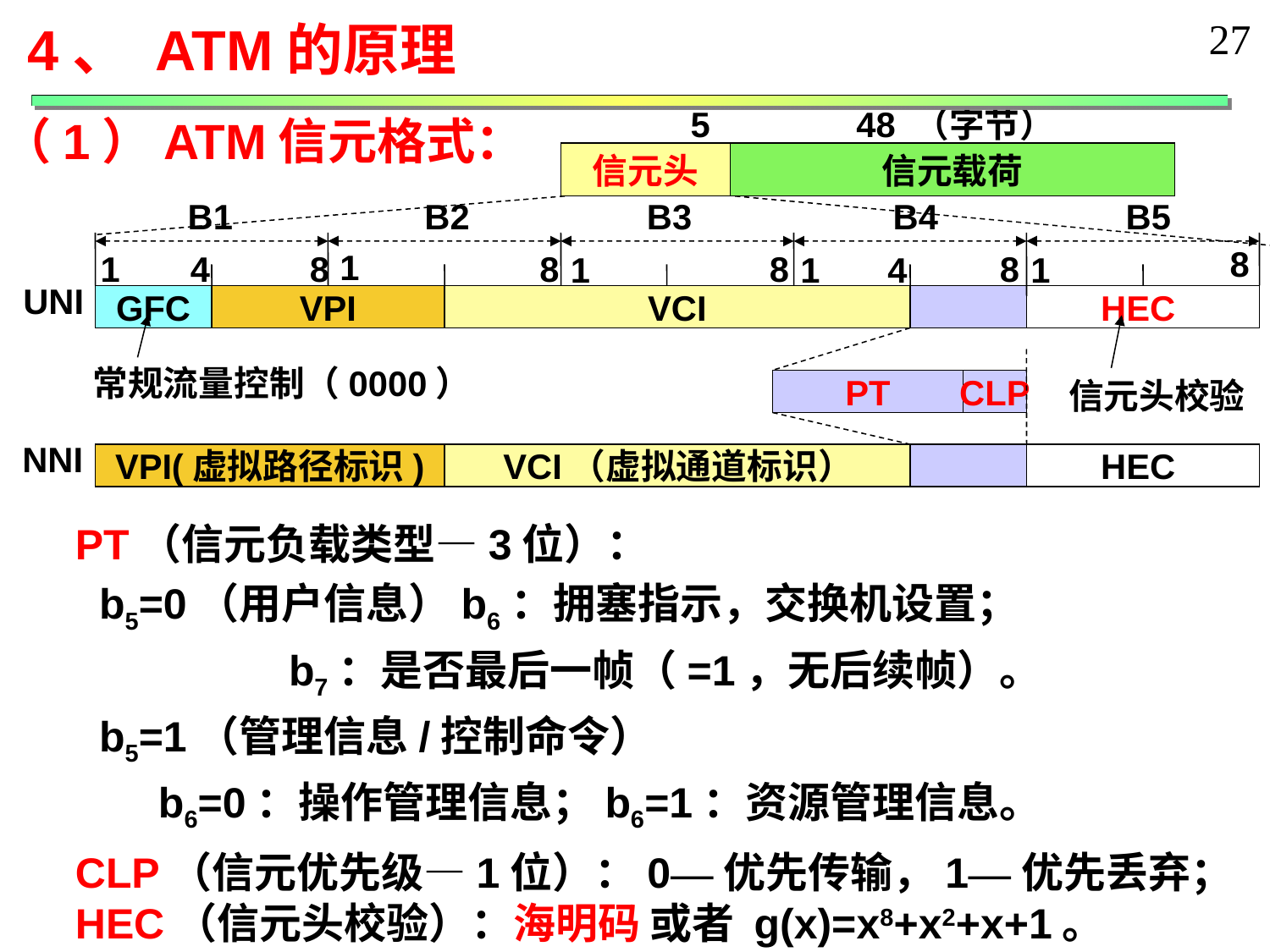

27
4、 ATM的原理

5               48 （字节）
（1）ATM信元格式：
信元头
信元载荷
B1
B2
B3
B4
B5

8
1
8
1

4

8

8

8

1
1
4
1

UNI
GFC
VPI
 VCI

HEC

常规流量控制（0000）
信元头校验
PT
CLP

NNI
VPI(虚拟路径标识)
 VCI（虚拟通道标识）

HEC
PT（信元负载类型—3位）：
  b5=0（用户信息）b6：拥塞指示，交换机设置；
                  b7：是否最后一帧（=1，无后续帧）。
  b5=1（管理信息/控制命令）
       b6=0：操作管理信息；b6=1：资源管理信息。
CLP（信元优先级—1位）：0—优先传输，1—优先丢弃；
HEC（信元头校验）：海明码 或者 g(x)=x8+x2+x+1。